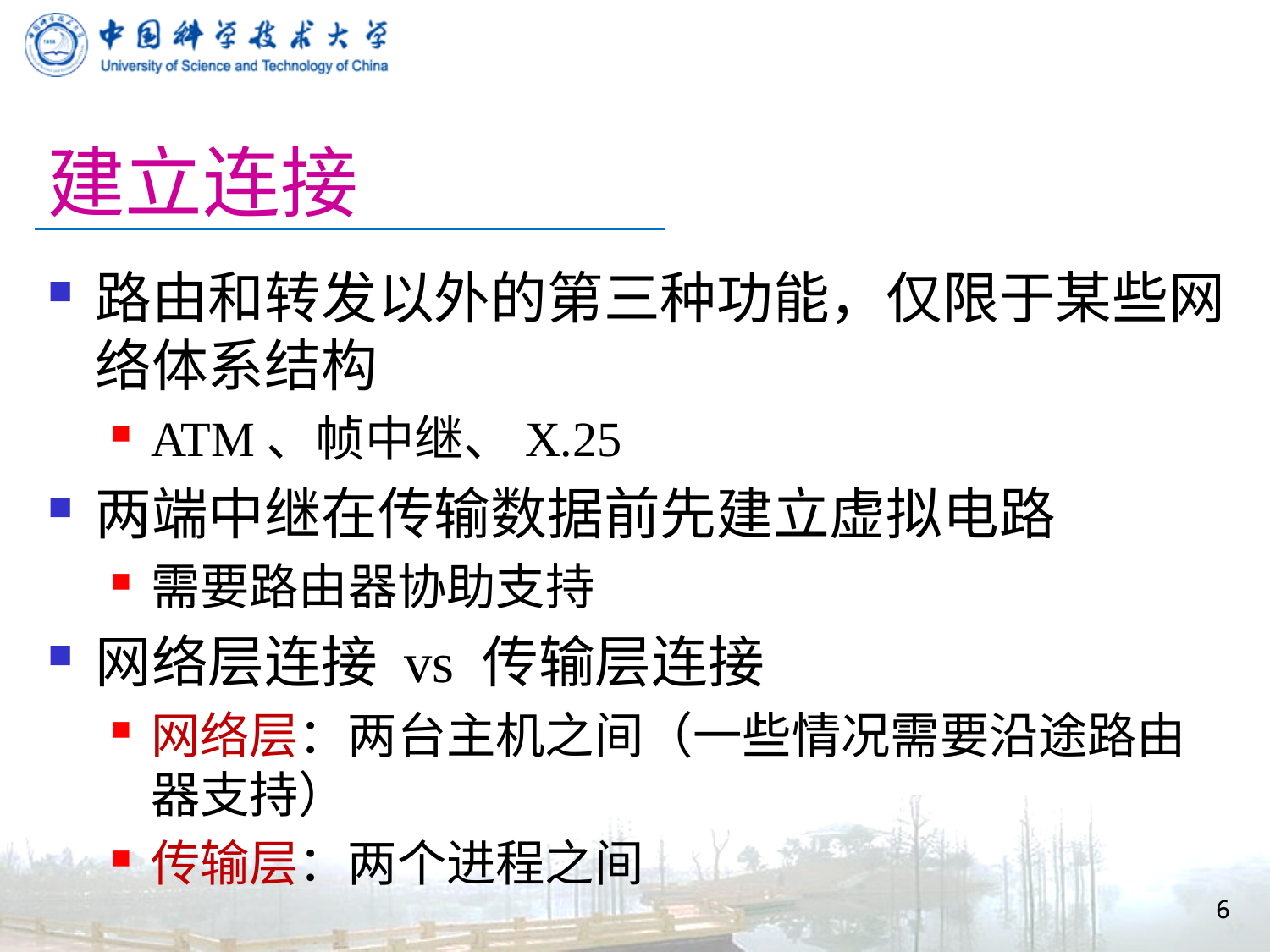

# 建立连接
路由和转发以外的第三种功能，仅限于某些网络体系结构
ATM、帧中继、X.25
两端中继在传输数据前先建立虚拟电路
需要路由器协助支持
网络层连接 vs 传输层连接
网络层：两台主机之间（一些情况需要沿途路由器支持）
传输层：两个进程之间
6